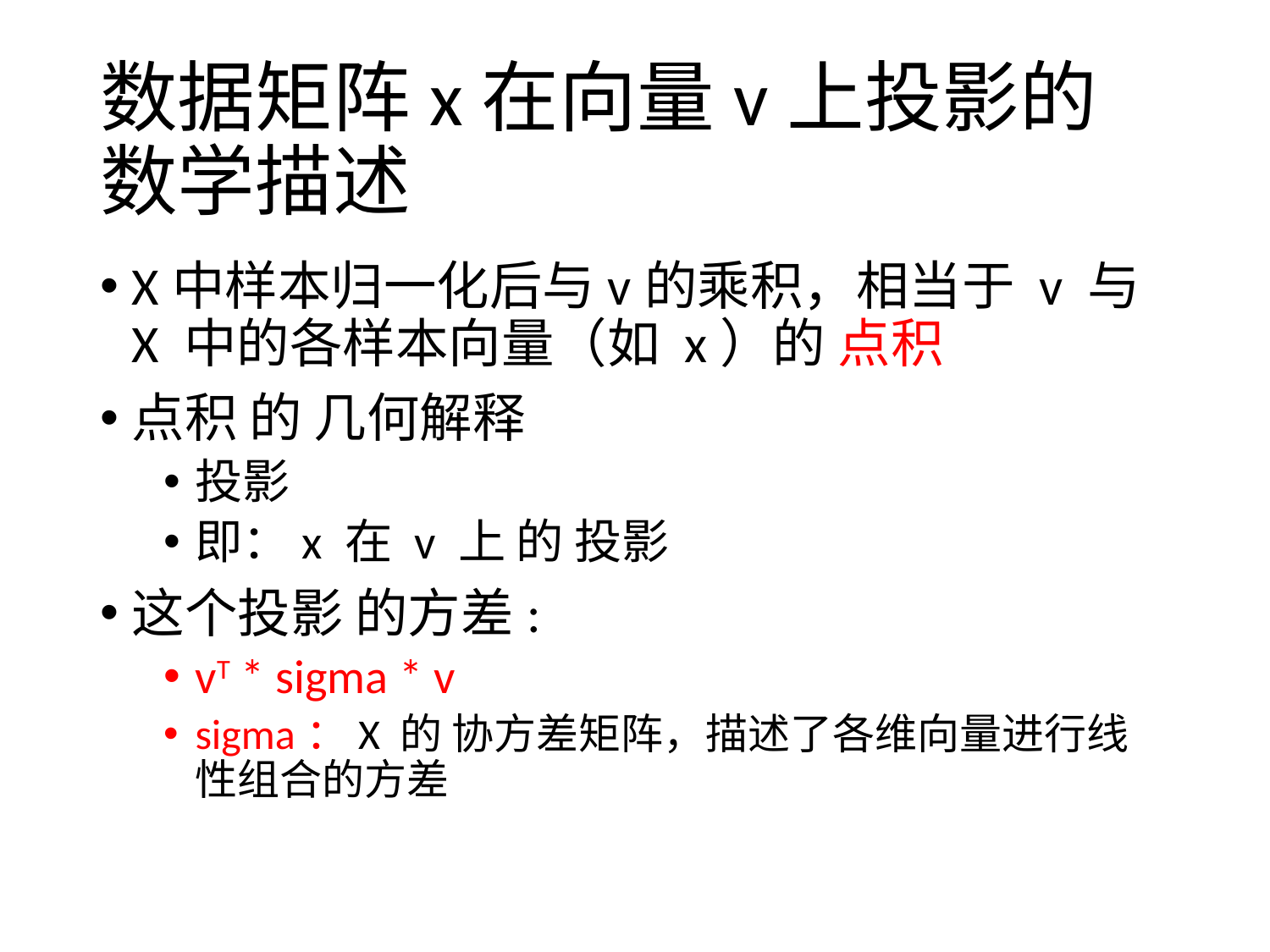

# 数据矩阵x在向量v上投影的数学描述
X中样本归一化后与v的乘积，相当于 v 与 X 中的各样本向量（如 x）的 点积
点积 的 几何解释
投影
即：x 在 v 上 的 投影
这个投影 的方差:
vT * sigma * v
sigma：X 的 协方差矩阵，描述了各维向量进行线性组合的方差